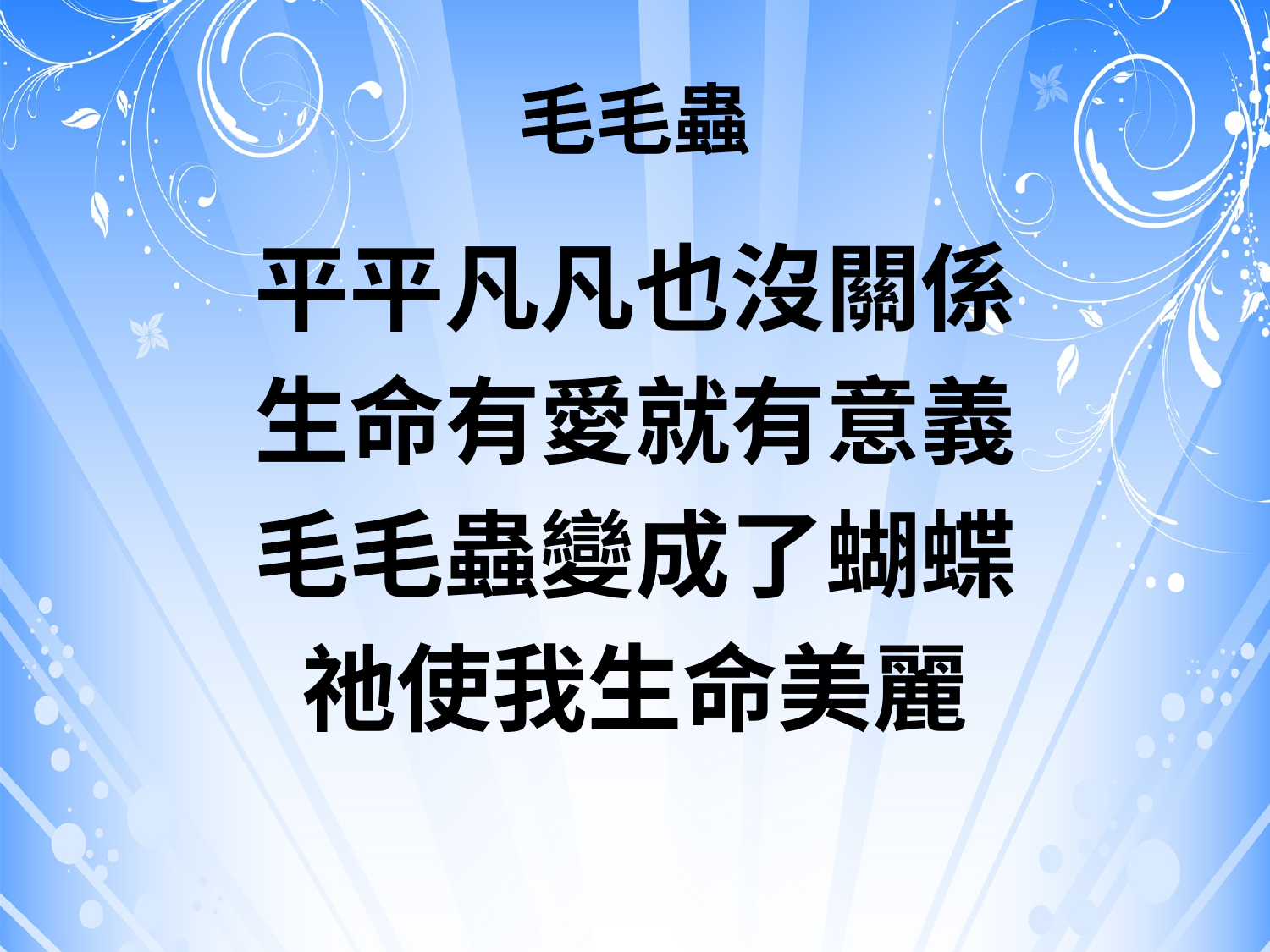

# 毛毛蟲
平平凡凡也沒關係
生命有愛就有意義
毛毛蟲變成了蝴蝶
祂使我生命美麗